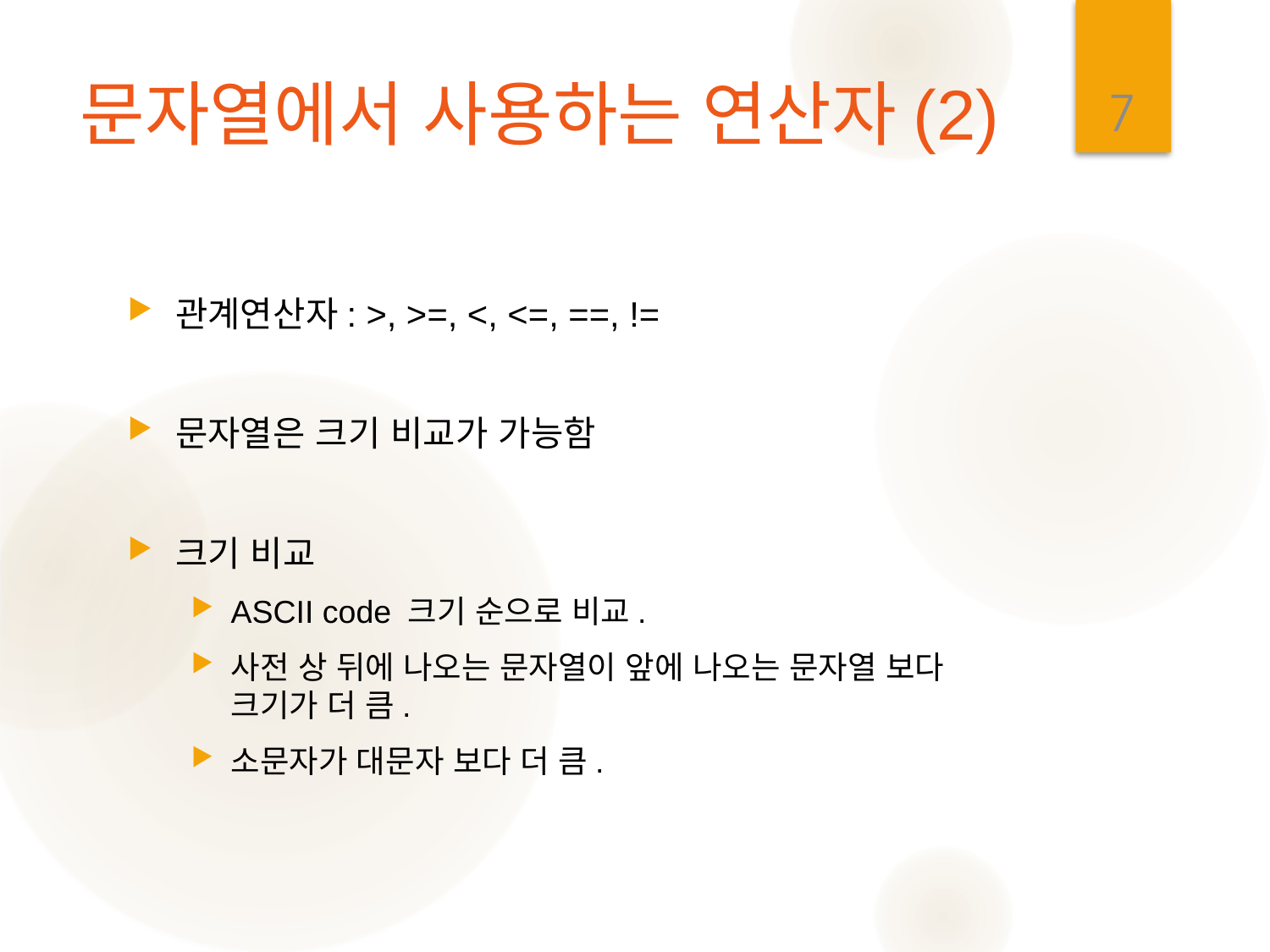

7
# 문자열에서 사용하는 연산자(2)

관계연산자: >, >=, <, <=, ==, !=

문자열은 크기 비교가 가능함

크기 비교
ASCII code 크기 순으로 비교.
사전 상 뒤에 나오는 문자열이 앞에 나오는 문자열 보다 크기가 더 큼.
소문자가 대문자 보다 더 큼.